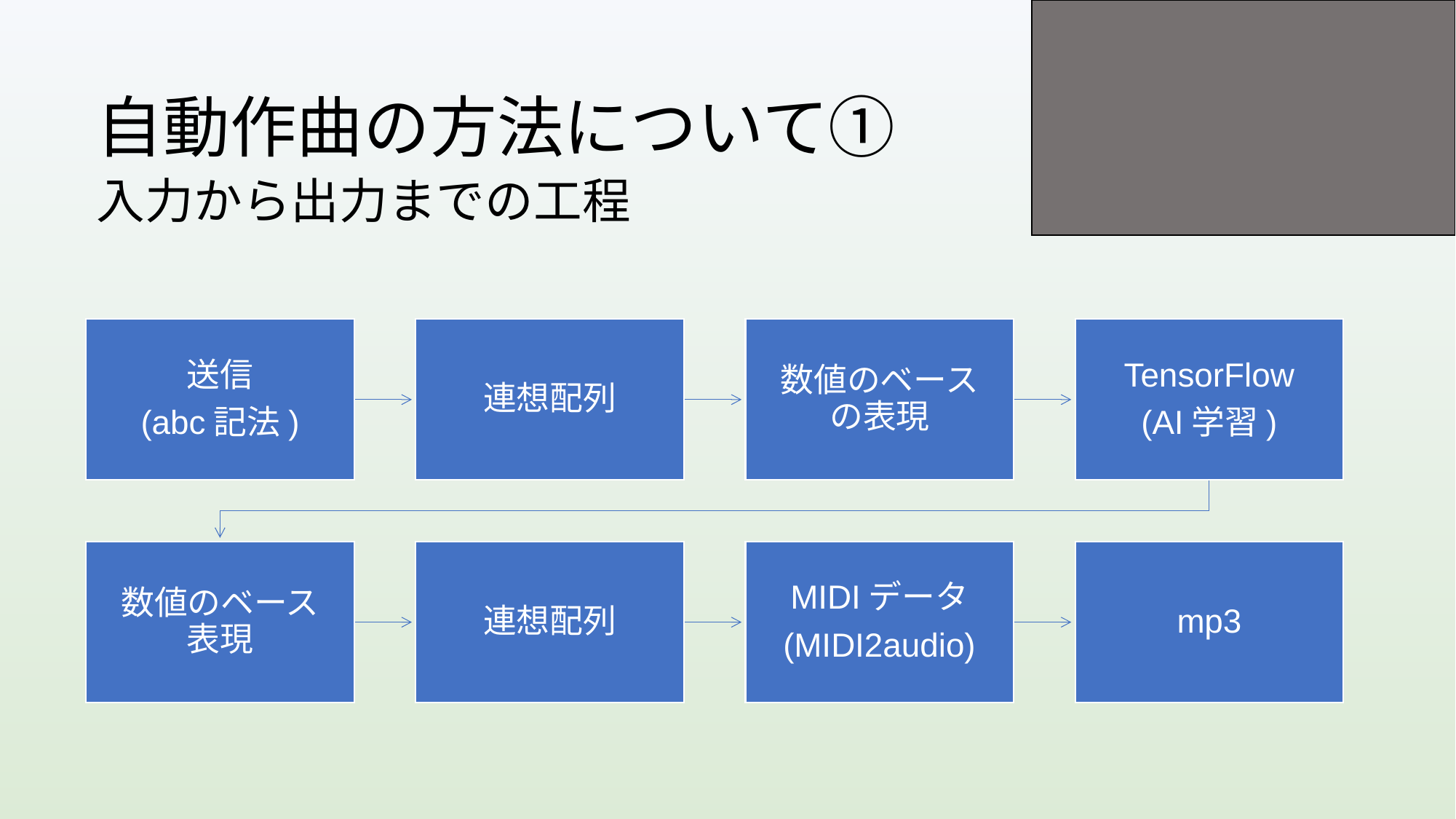

# 自動作曲の方法について①
入力から出力までの工程

送信
(abc記法)

連想配列

数値のベースの表現

TensorFlow
(AI学習)

数値のベース表現

連想配列

MIDIデータ
(MIDI2audio)
mp3